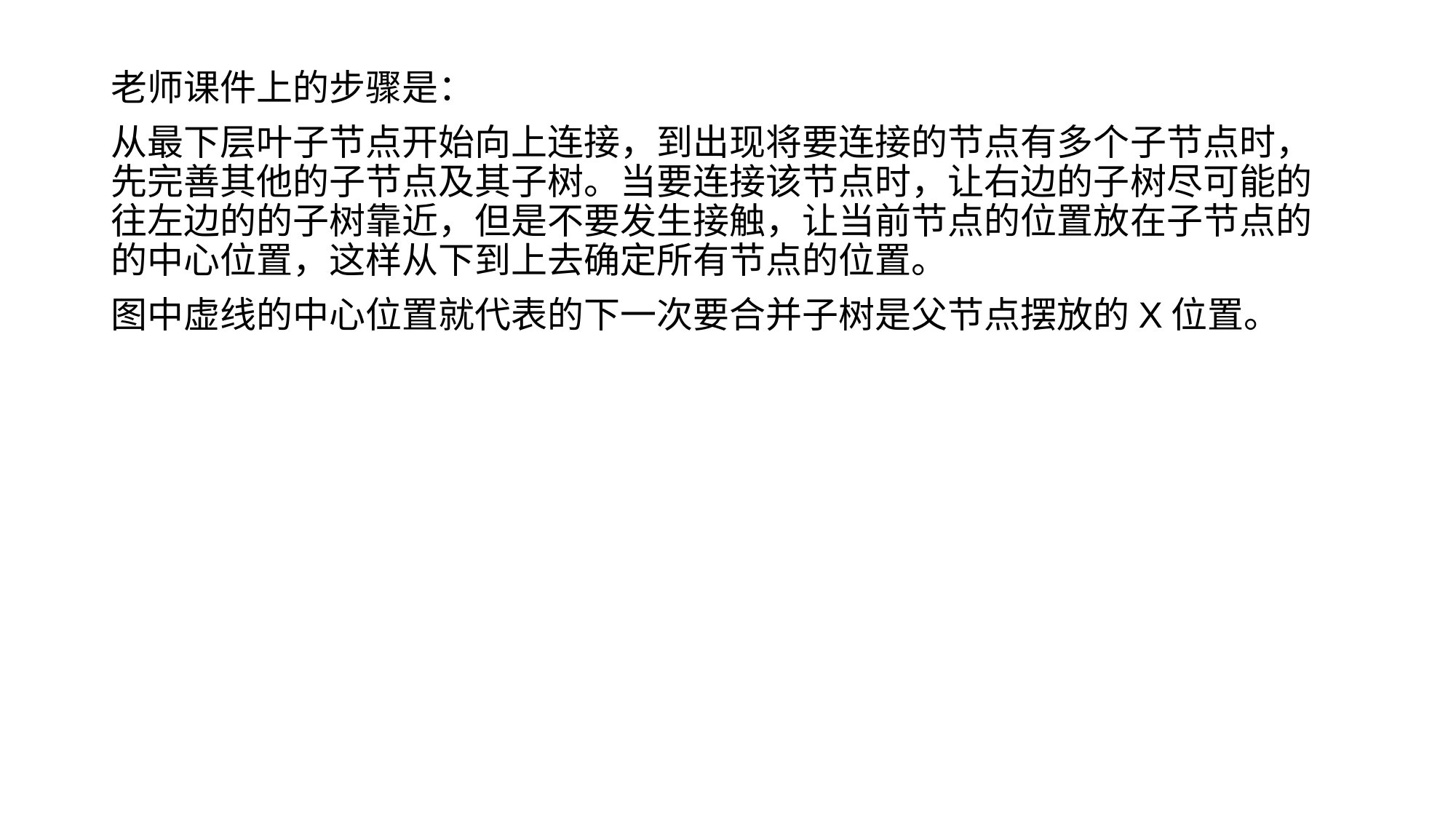

老师课件上的步骤是：
从最下层叶子节点开始向上连接，到出现将要连接的节点有多个子节点时，先完善其他的子节点及其子树。当要连接该节点时，让右边的子树尽可能的往左边的的子树靠近，但是不要发生接触，让当前节点的位置放在子节点的的中心位置，这样从下到上去确定所有节点的位置。
图中虚线的中心位置就代表的下一次要合并子树是父节点摆放的X位置。